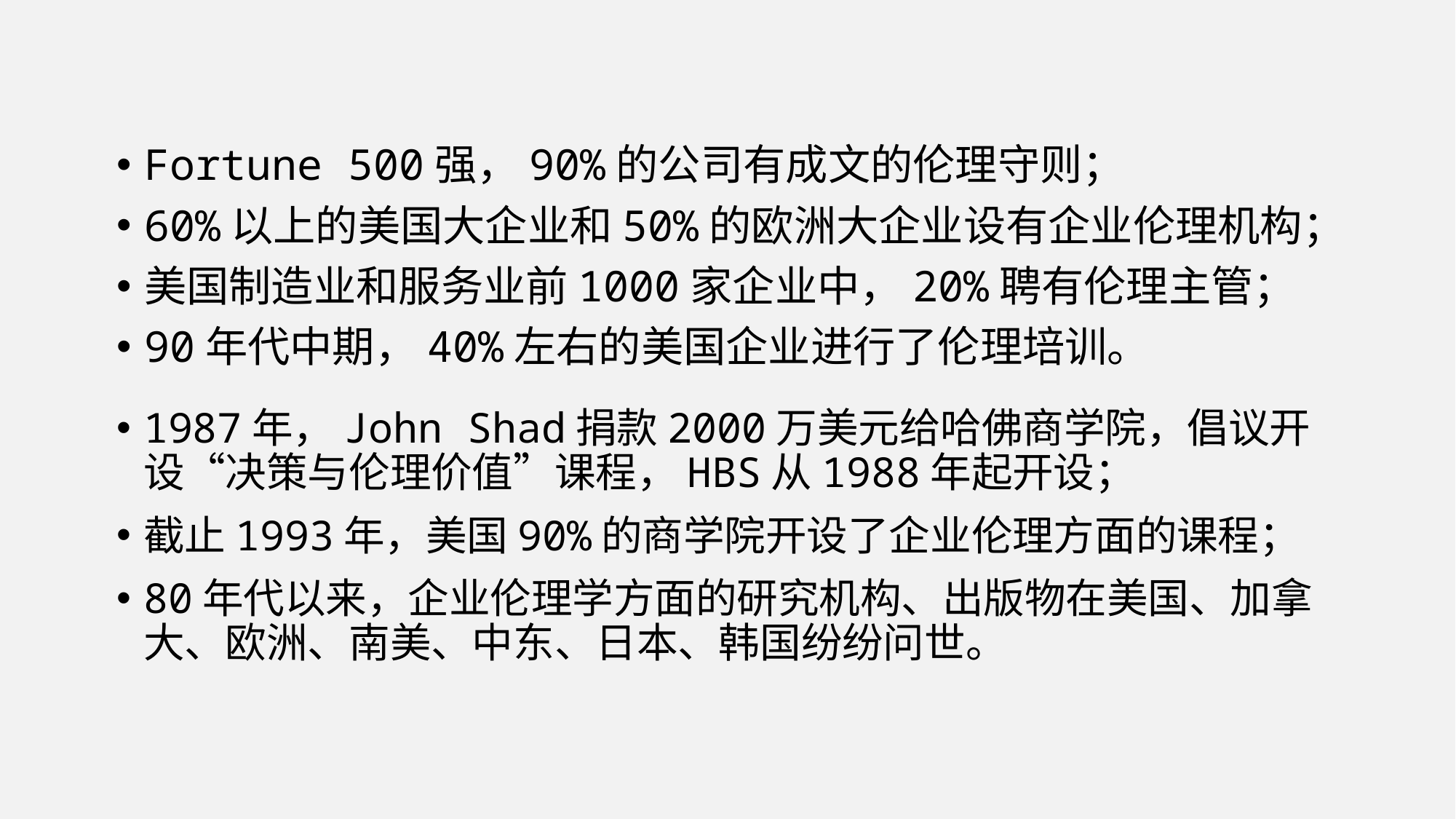

Fortune 500强，90%的公司有成文的伦理守则；
60%以上的美国大企业和50%的欧洲大企业设有企业伦理机构；
美国制造业和服务业前1000家企业中，20%聘有伦理主管；
90年代中期，40%左右的美国企业进行了伦理培训。
1987年，John Shad捐款2000万美元给哈佛商学院，倡议开设“决策与伦理价值”课程，HBS从1988年起开设；
截止1993年，美国90%的商学院开设了企业伦理方面的课程；
80年代以来，企业伦理学方面的研究机构、出版物在美国、加拿大、欧洲、南美、中东、日本、韩国纷纷问世。